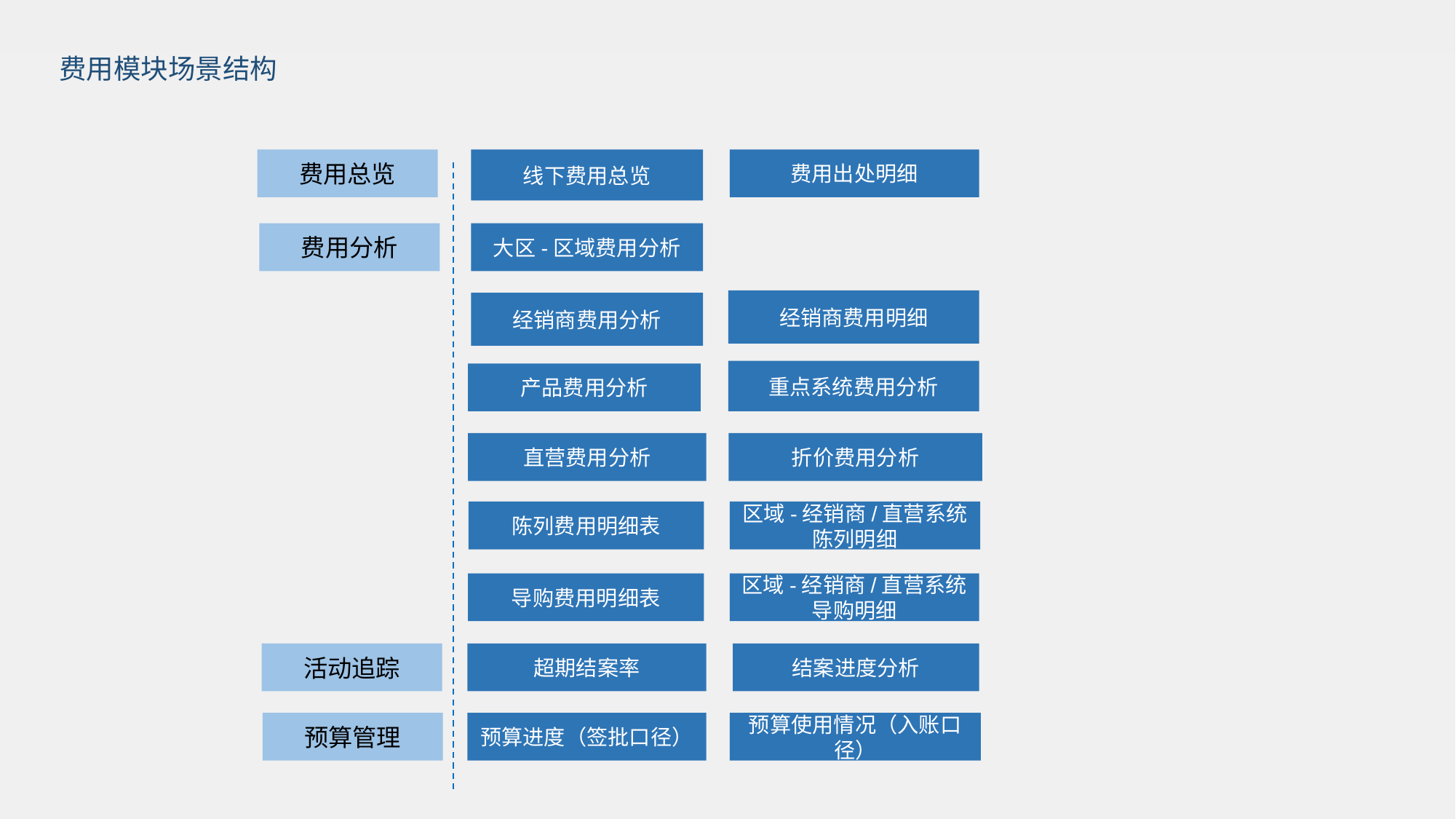

费用模块场景结构
费用总览
线下费用总览
费用出处明细
费用分析
大区-区域费用分析
经销商费用明细
经销商费用分析
重点系统费用分析
产品费用分析
直营费用分析
折价费用分析
陈列费用明细表
区域-经销商/直营系统陈列明细
导购费用明细表
区域-经销商/直营系统导购明细
活动追踪
超期结案率
结案进度分析
预算管理
预算进度（签批口径）
预算使用情况（入账口径）